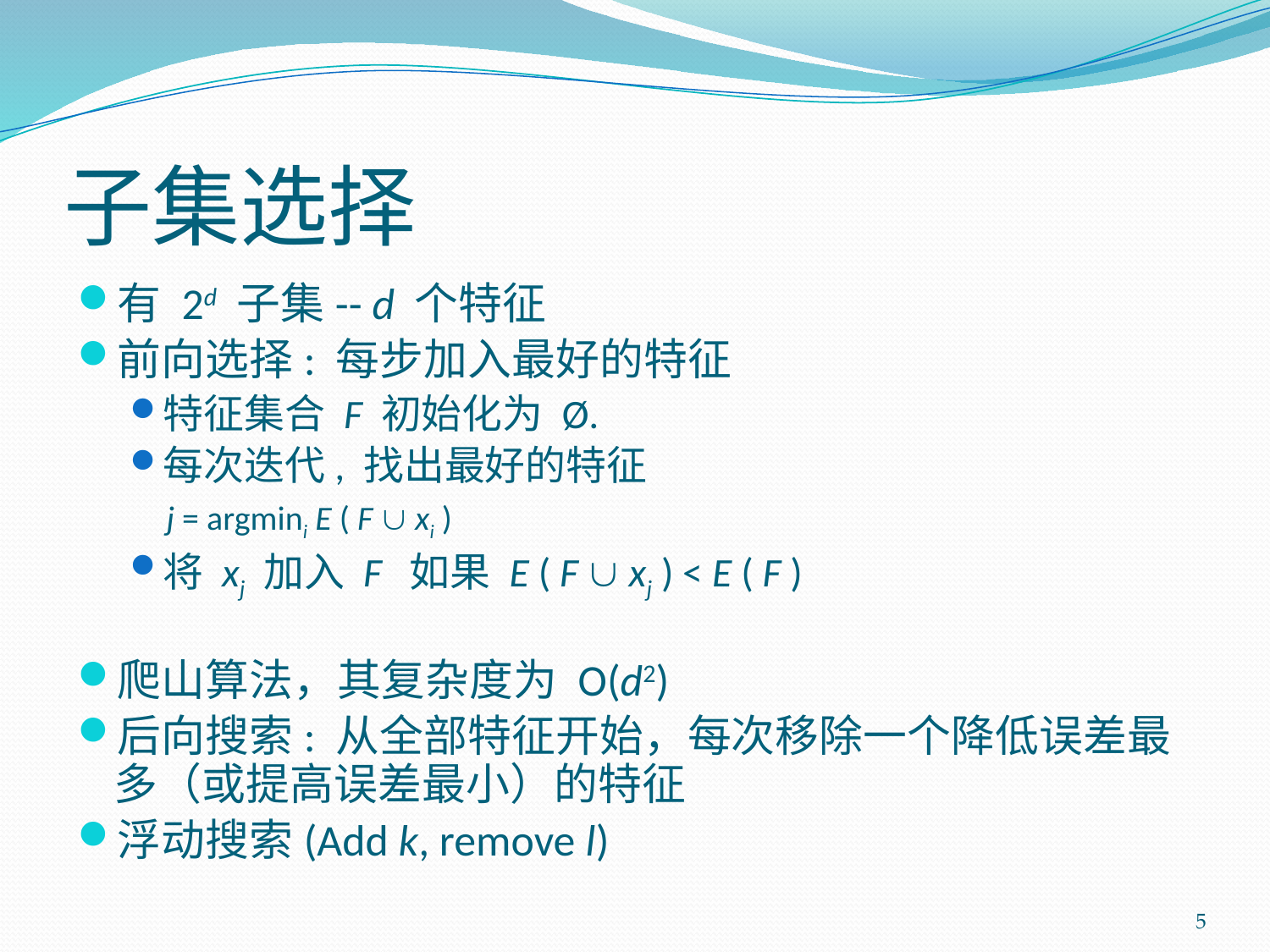

# 子集选择
有 2d 子集-- d 个特征
前向选择: 每步加入最好的特征
特征集合 F 初始化为 Ø.
每次迭代, 找出最好的特征
j = argmini E ( F ∪ xi )
将 xj 加入 F  如果 E ( F ∪ xj ) < E ( F )

爬山算法，其复杂度为 O(d2)
后向搜索: 从全部特征开始，每次移除一个降低误差最多（或提高误差最小）的特征
浮动搜索(Add k, remove l)
5